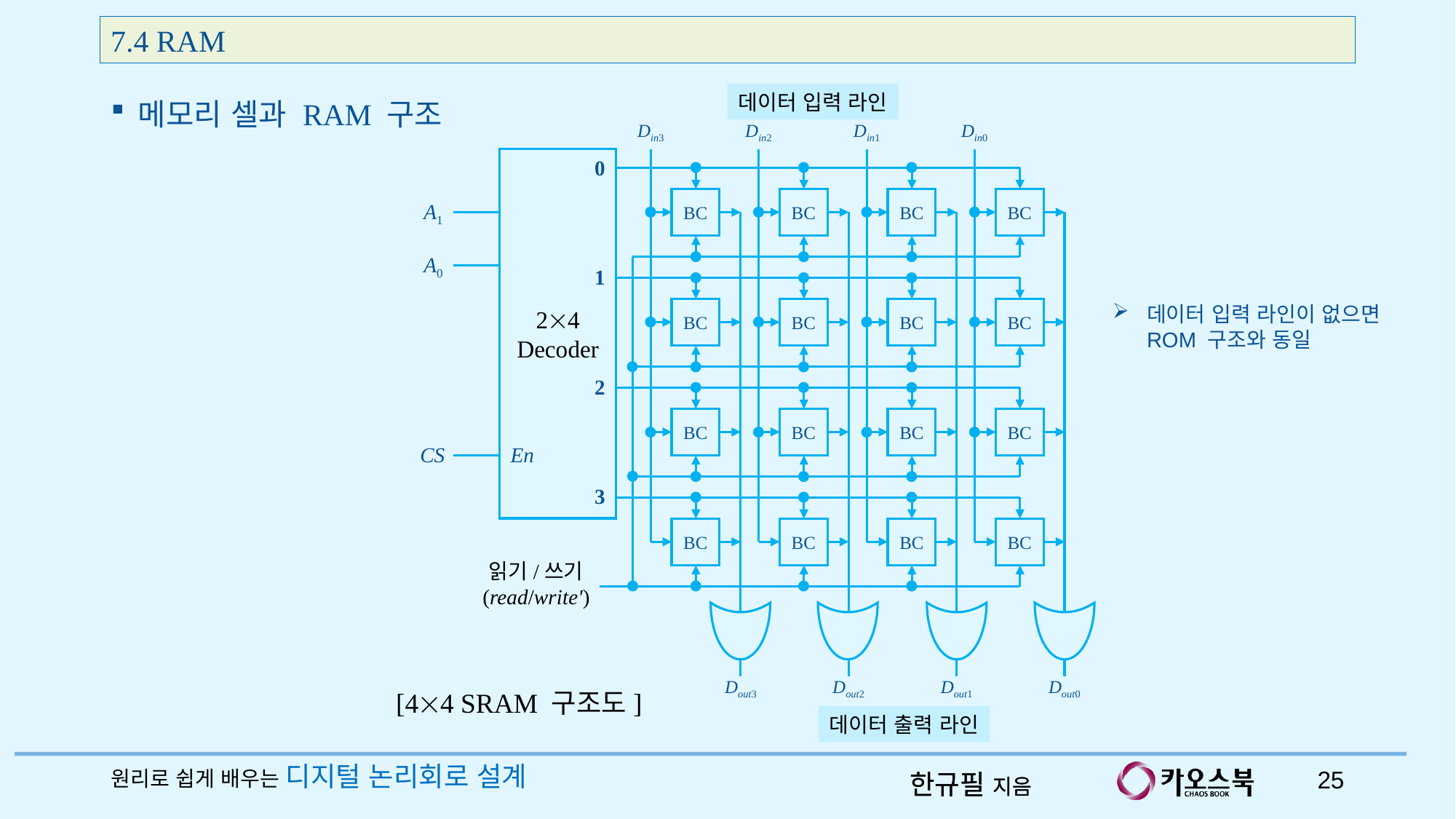

7.4 RAM
데이터 입력 라인
Din3
Din2
Din1
Din0
2×4
Decoder
0

BC
BC
BC
BC
A1

A0

1

BC
BC
BC
BC

2

BC
BC
BC
BC

CS
En

3

BC
BC
BC
BC
읽기/쓰기
(read/write')

Dout3
Dout2
Dout1
Dout0
데이터 출력 라인
메모리 셀과 RAM 구조
데이터 입력 라인이 없으면 ROM 구조와 동일
[4×4 SRAM 구조도]
원리로 쉽게 배우는 디지털 논리회로 설계
25